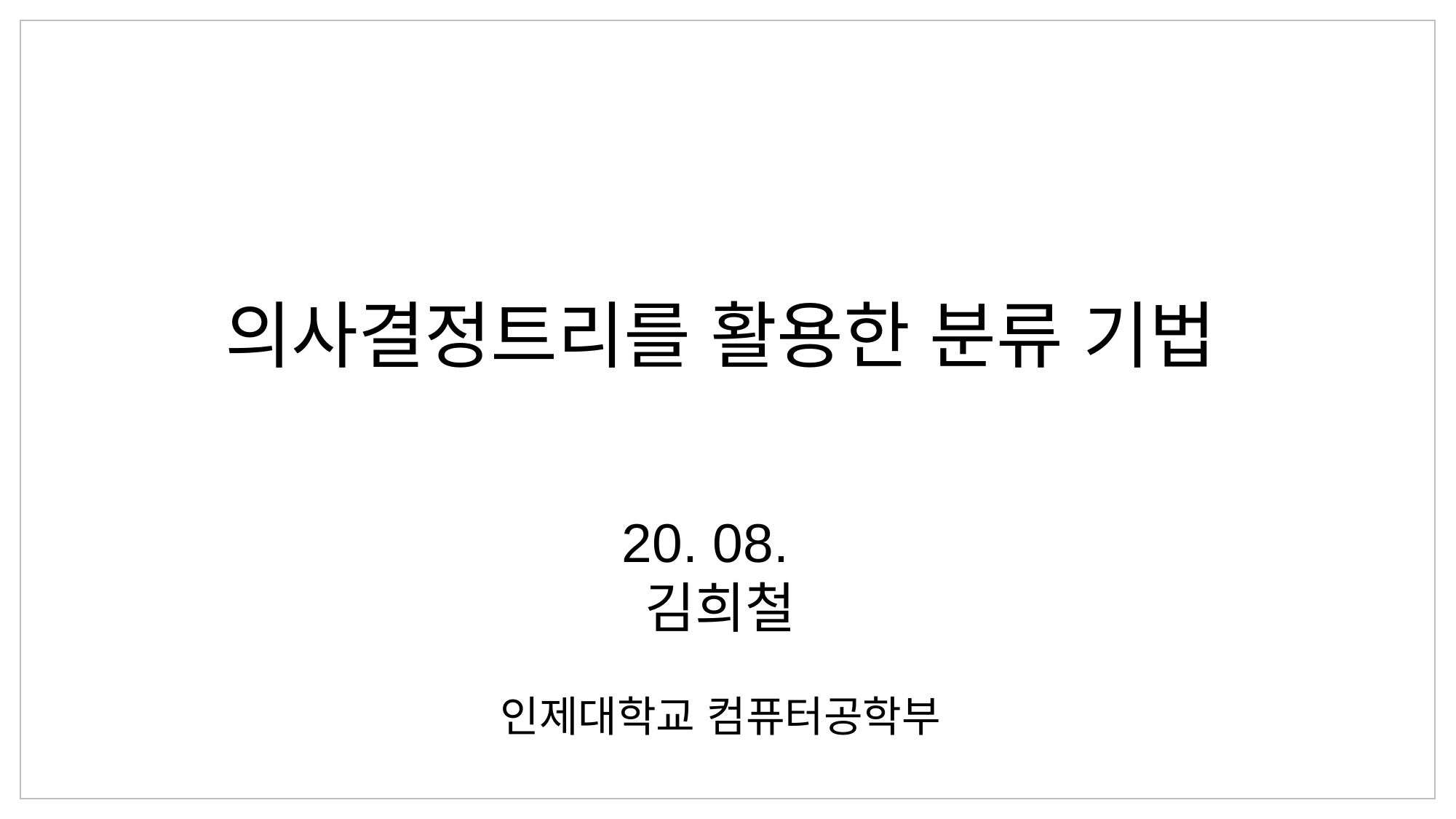

의사결정트리를 활용한 분류 기법

20. 08.
김희철

인제대학교 컴퓨터공학부